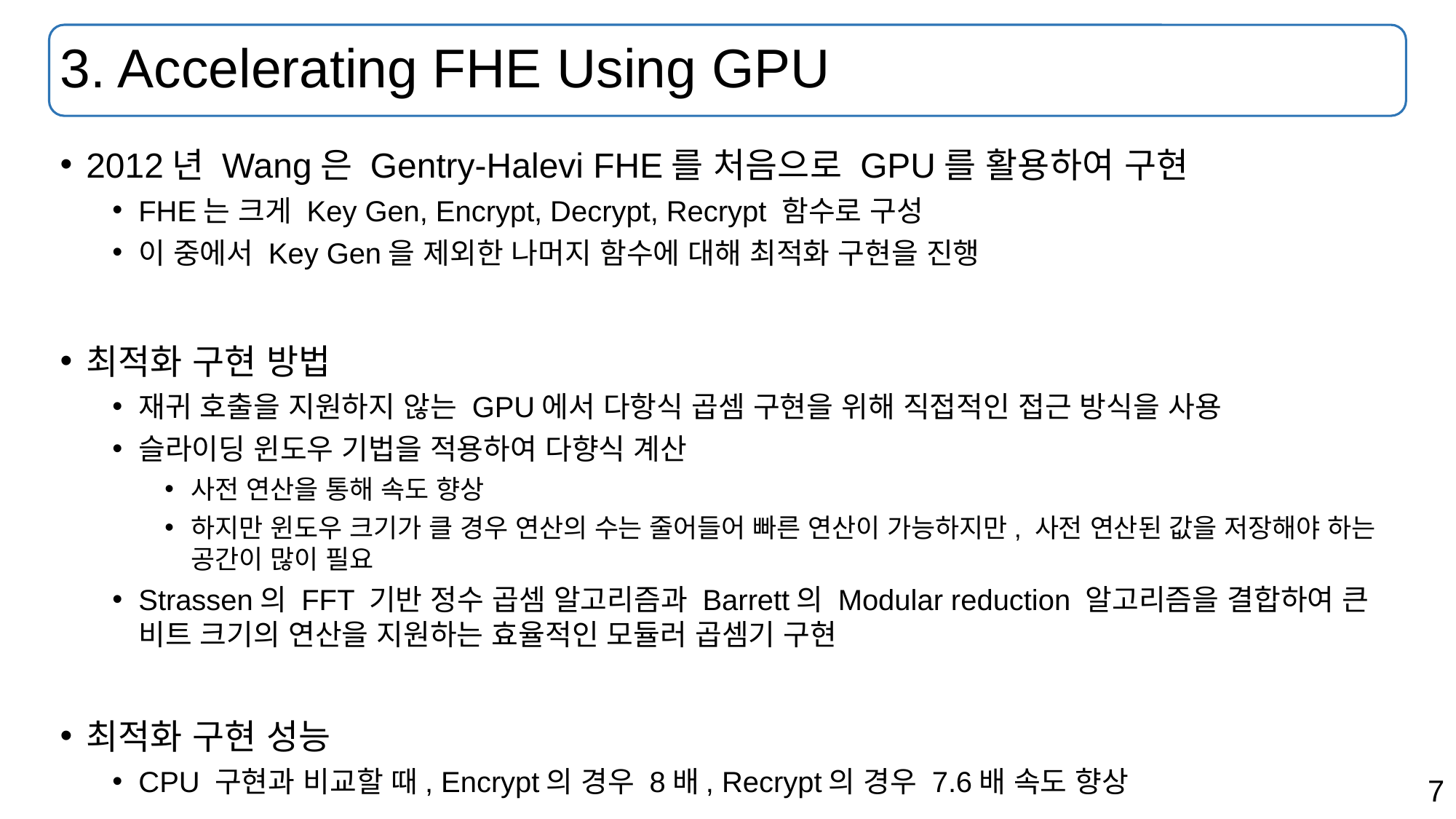

# 3. Accelerating FHE Using GPU
2012년 Wang은 Gentry-Halevi FHE를 처음으로 GPU를 활용하여 구현
FHE는 크게 Key Gen, Encrypt, Decrypt, Recrypt 함수로 구성
이 중에서 Key Gen을 제외한 나머지 함수에 대해 최적화 구현을 진행

최적화 구현 방법
재귀 호출을 지원하지 않는 GPU에서 다항식 곱셈 구현을 위해 직접적인 접근 방식을 사용
슬라이딩 윈도우 기법을 적용하여 다향식 계산
사전 연산을 통해 속도 향상
하지만 윈도우 크기가 클 경우 연산의 수는 줄어들어 빠른 연산이 가능하지만, 사전 연산된 값을 저장해야 하는 공간이 많이 필요
Strassen의 FFT 기반 정수 곱셈 알고리즘과 Barrett의 Modular reduction 알고리즘을 결합하여 큰 비트 크기의 연산을 지원하는 효율적인 모듈러 곱셈기 구현

최적화 구현 성능
CPU 구현과 비교할 때, Encrypt의 경우 8배, Recrypt의 경우 7.6배 속도 향상